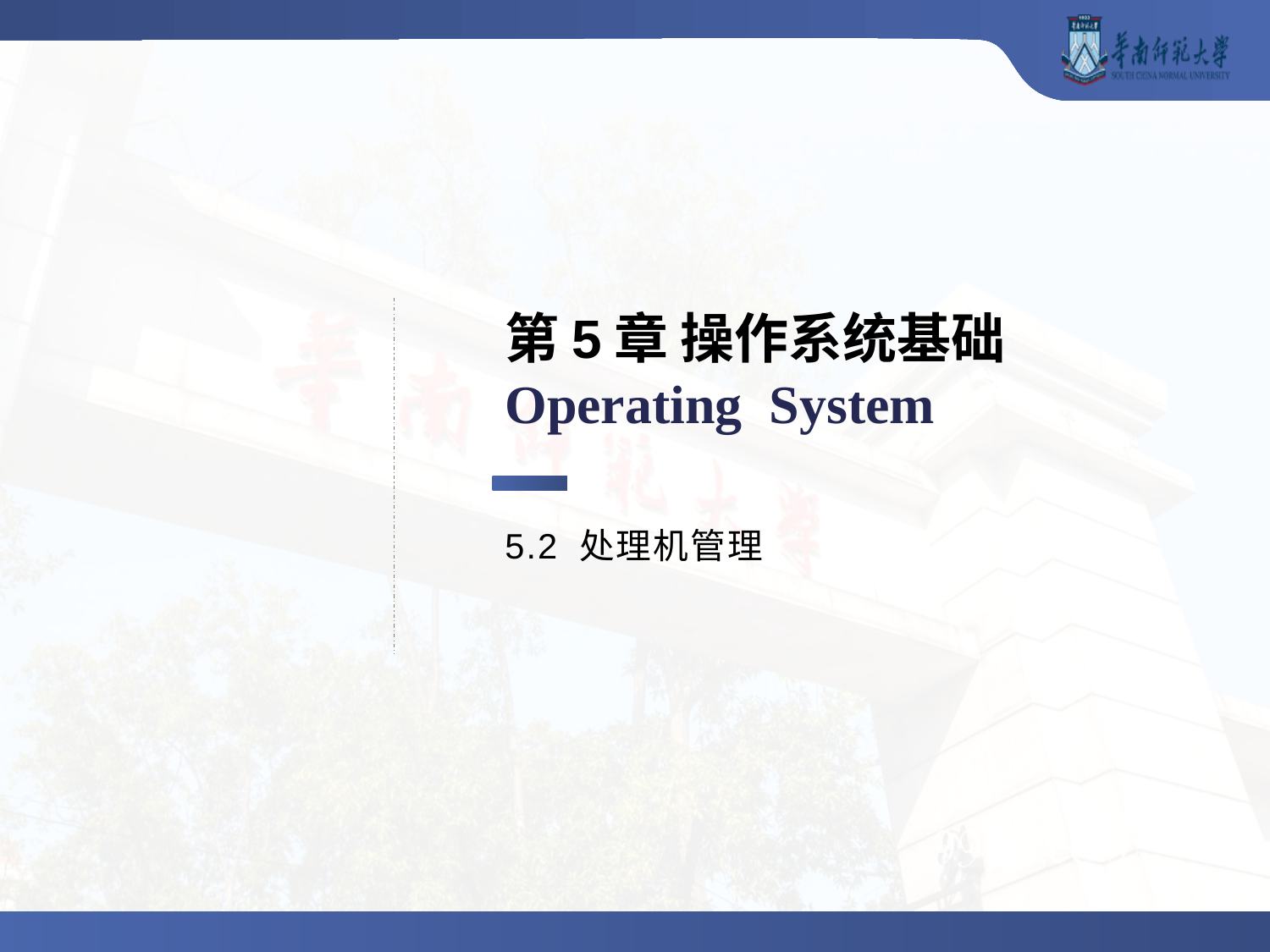

# 第5章 操作系统基础          Operating  System
5.2 处理机管理

1